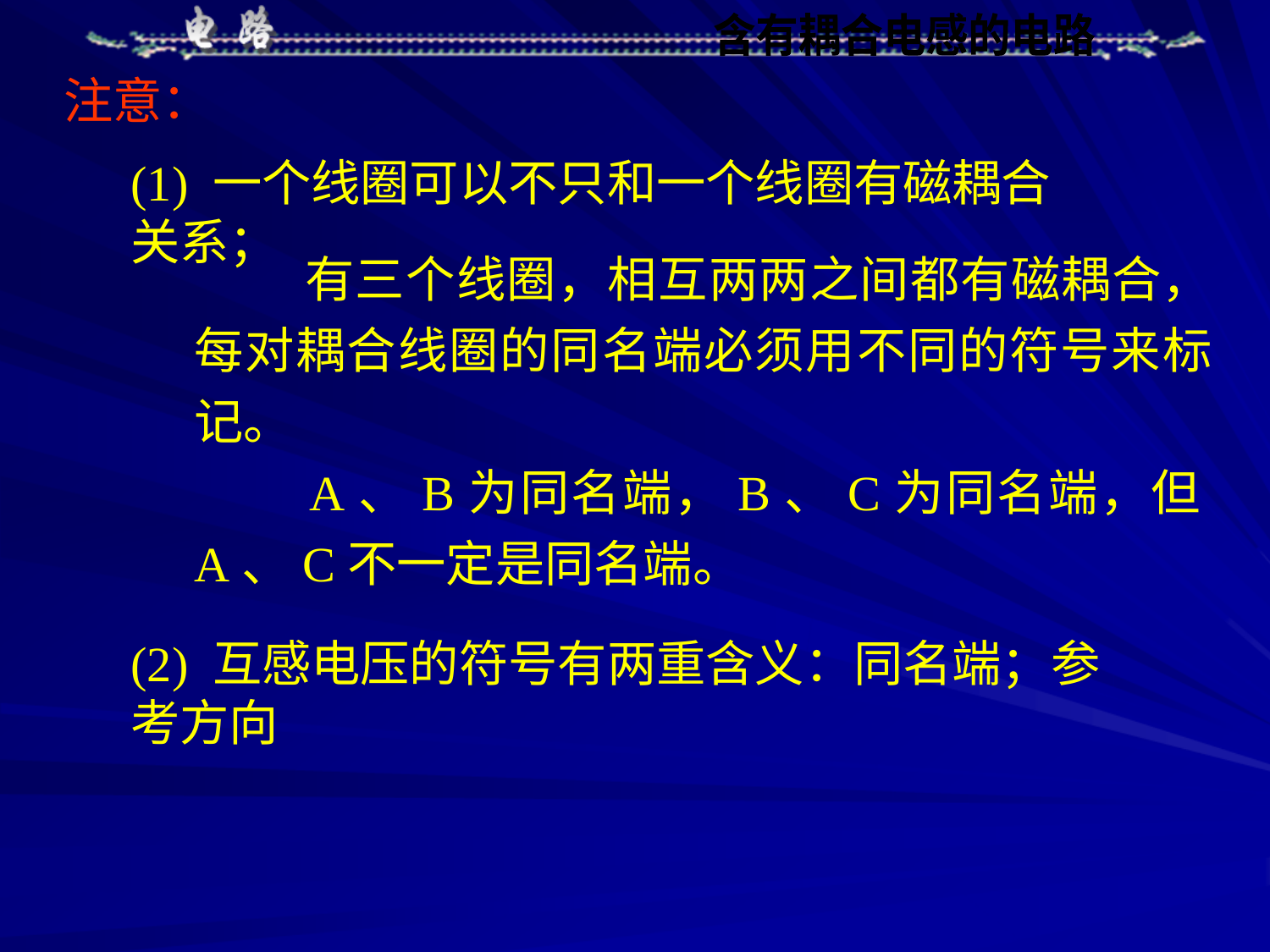

注意：
(1) 一个线圈可以不只和一个线圈有磁耦合关系；
        有三个线圈，相互两两之间都有磁耦合，每对耦合线圈的同名端必须用不同的符号来标记。
        A、B为同名端，B、C为同名端，但A、C不一定是同名端。
(2) 互感电压的符号有两重含义：同名端；参考方向